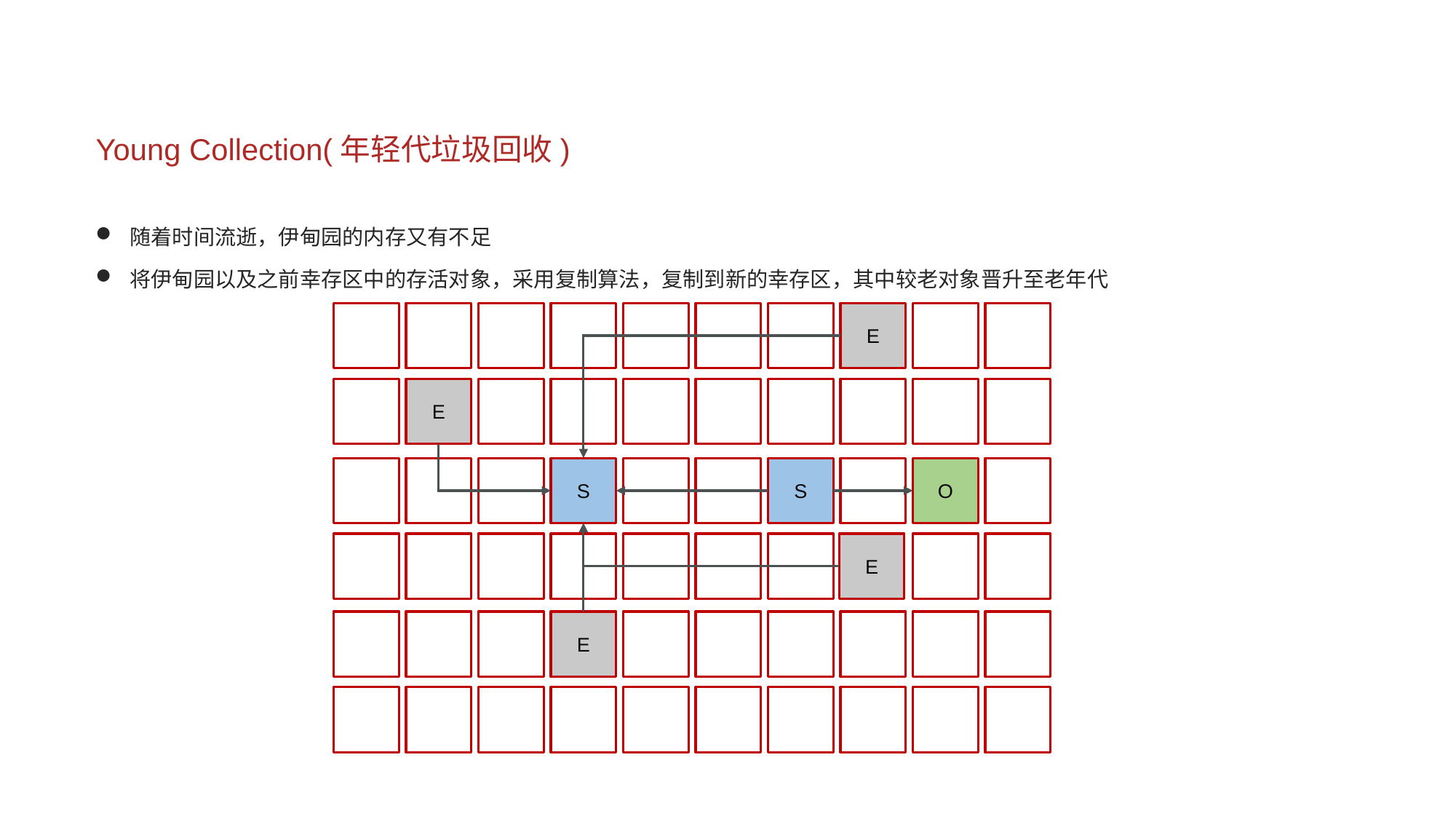

# Young Collection(年轻代垃圾回收)
随着时间流逝，伊甸园的内存又有不足
将伊甸园以及之前幸存区中的存活对象，采用复制算法，复制到新的幸存区，其中较老对象晋升至老年代

E

E

S

S

O

E

E